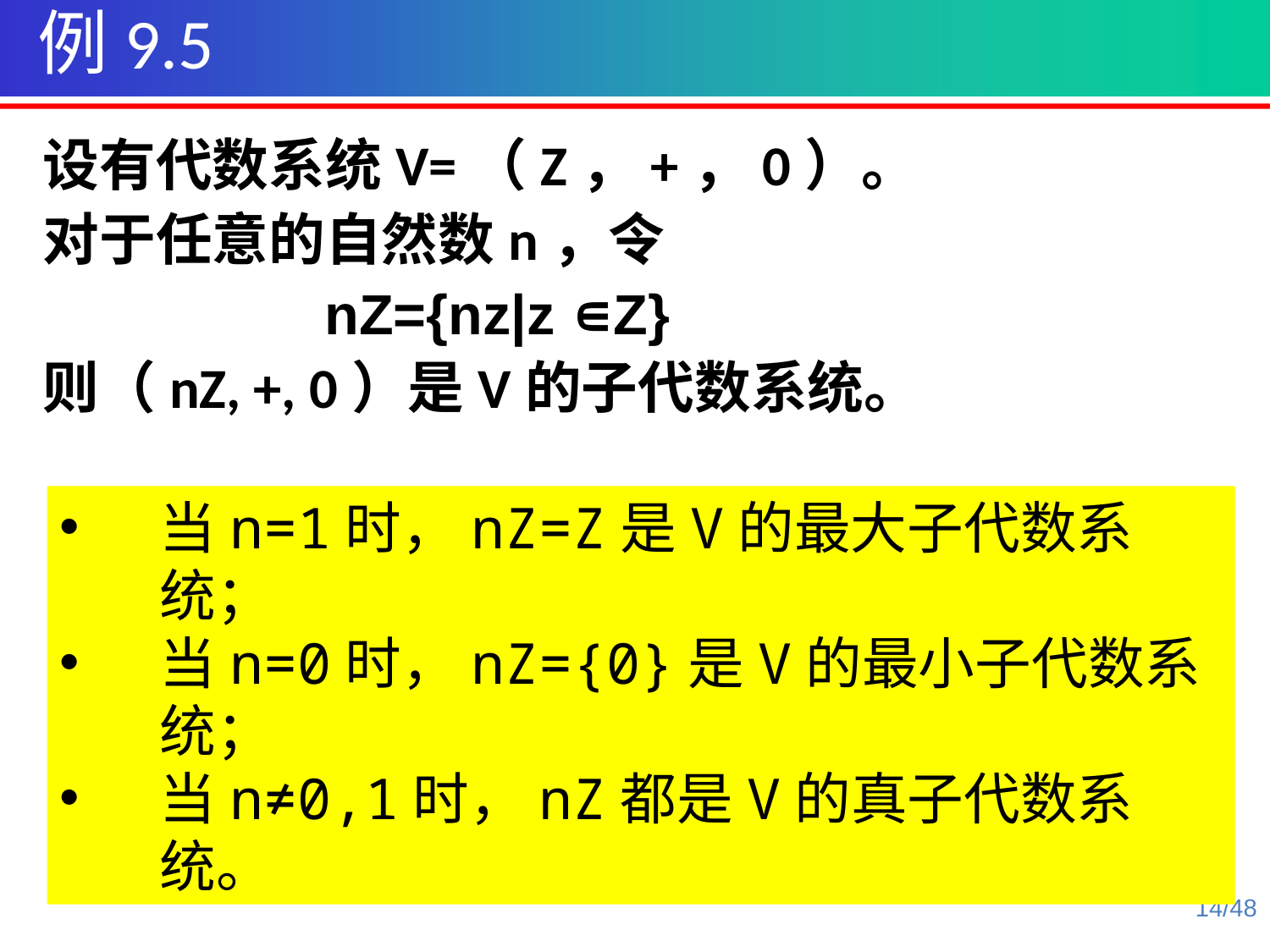

例9.5
设有代数系统V=（Z，+，0）。
对于任意的自然数n，令
                  nZ={nz|z ∊Z}
则（nZ, +, 0）是V的子代数系统。

当n=1时，nZ=Z是V的最大子代数系统；
当n=0时，nZ={0}是V的最小子代数系统；
当n≠0,1时，nZ都是V的真子代数系统。
14/48